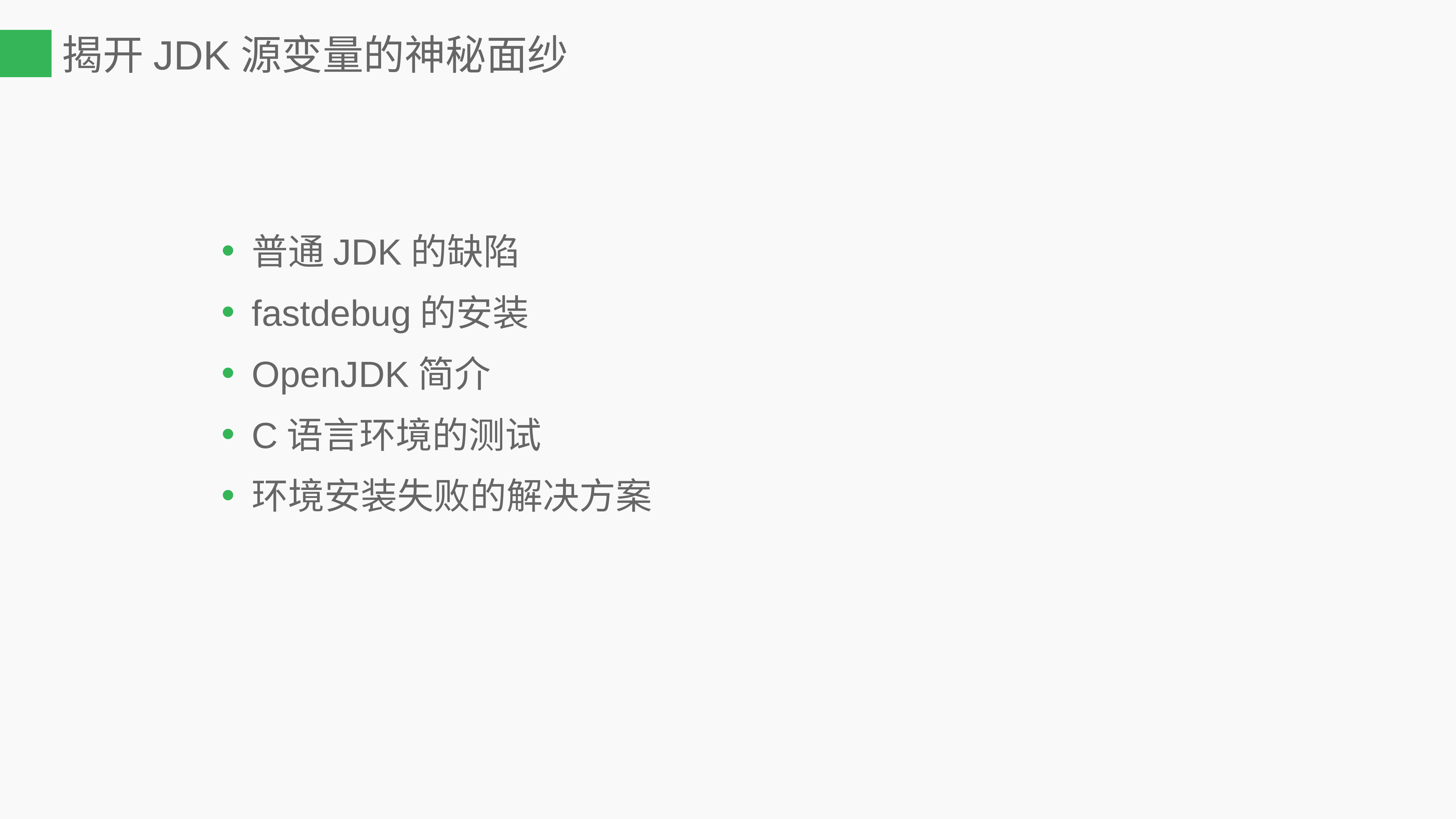

# 揭开JDK源变量的神秘面纱
普通JDK的缺陷
fastdebug的安装
OpenJDK简介
C语言环境的测试
环境安装失败的解决方案